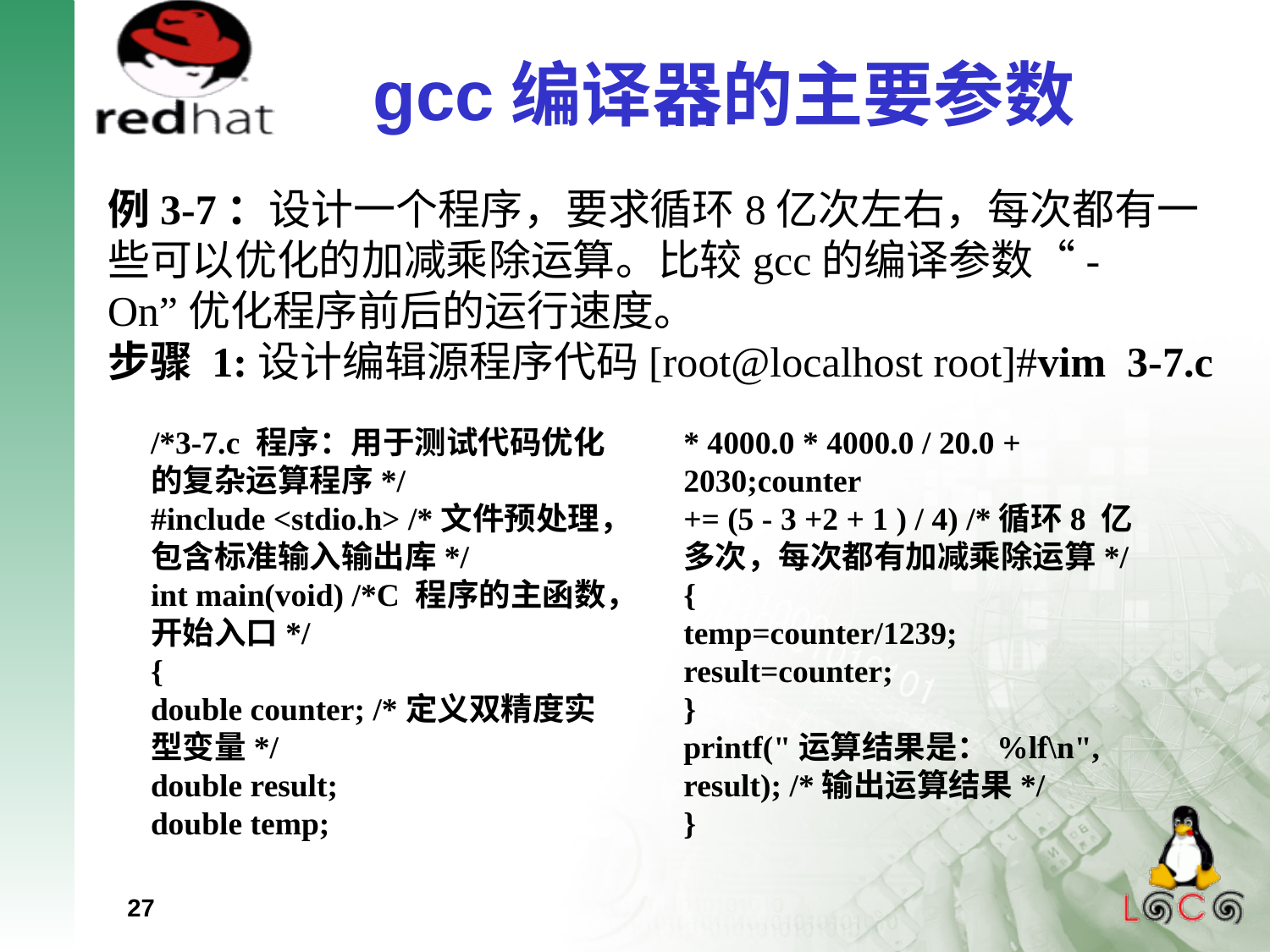

gcc编译器的主要参数
例3-7：设计一个程序，要求循环8亿次左右，每次都有一些可以优化的加减乘除运算。比较gcc的编译参数“-On”优化程序前后的运行速度。
步骤 1:设计编辑源程序代码[root@localhost root]#vim  3-7.c
/*3-7.c 程序：用于测试代码优化的复杂运算程序*/
#include <stdio.h> /*文件预处理，包含标准输入输出库*/
int main(void) /*C 程序的主函数，开始入口*/
{
double counter; /*定义双精度实型变量*/
double result;
double temp;

for (counter = 0; counter < 4000.0 * 4000.0 * 4000.0 / 20.0 + 2030;counter
+= (5 - 3 +2 + 1 ) / 4) /*循环8 亿多次，每次都有加减乘除运算*/
{
temp=counter/1239;
result=counter;
}
printf("运算结果是：%lf\n", result); /*输出运算结果*/
}

27